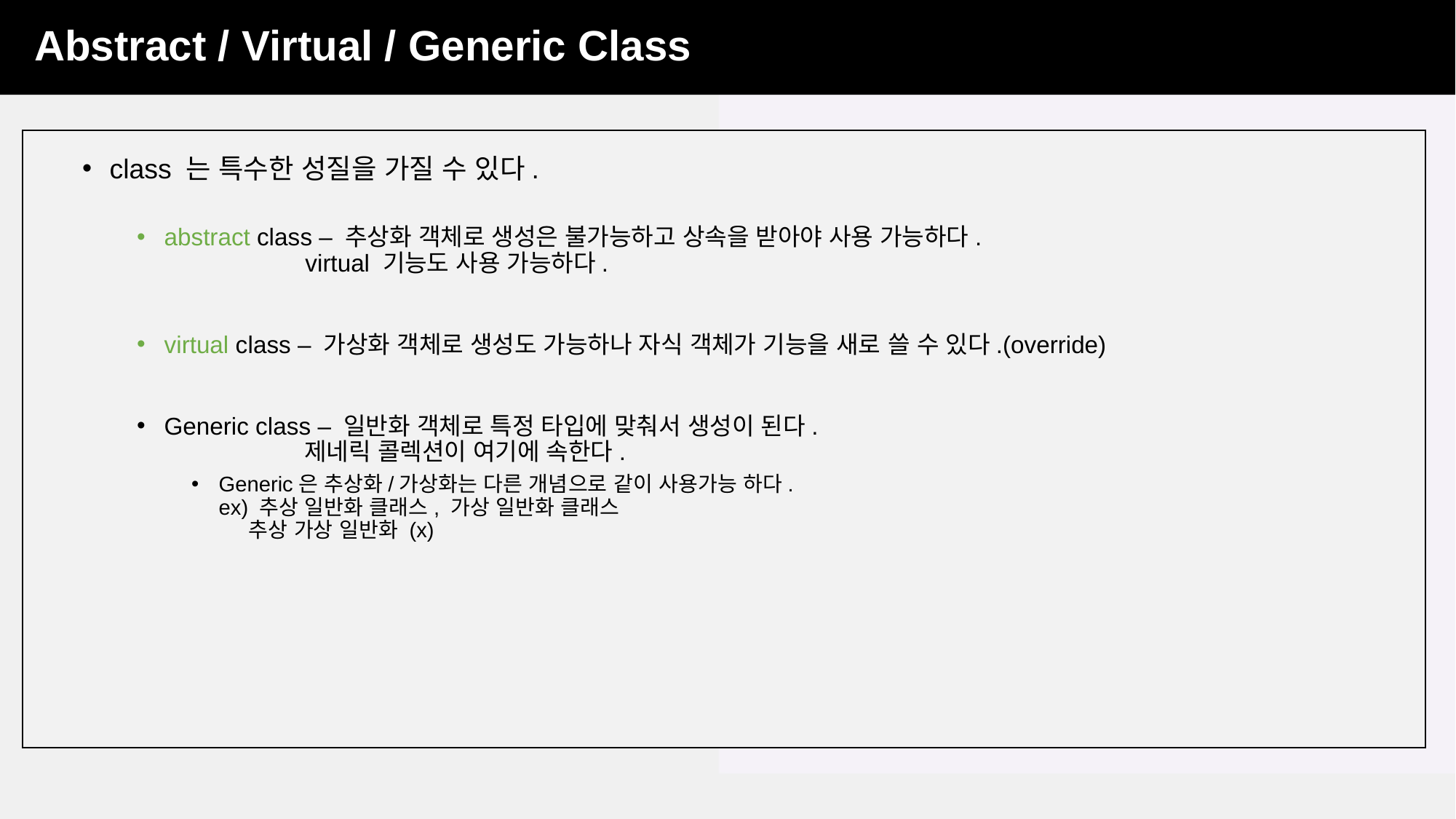

Abstract / Virtual / Generic Class
class 는 특수한 성질을 가질 수 있다.
abstract class – 추상화 객체로 생성은 불가능하고 상속을 받아야 사용 가능하다.
                     virtual 기능도 사용 가능하다.

virtual class – 가상화 객체로 생성도 가능하나 자식 객체가 기능을 새로 쓸 수 있다.(override)

Generic class – 일반화 객체로 특정 타입에 맞춰서 생성이 된다.
                    제네릭 콜렉션이 여기에 속한다.
Generic은 추상화/가상화는 다른 개념으로 같이 사용가능 하다.
ex) 추상 일반화 클래스, 가상 일반화 클래스
     추상 가상 일반화 (x)